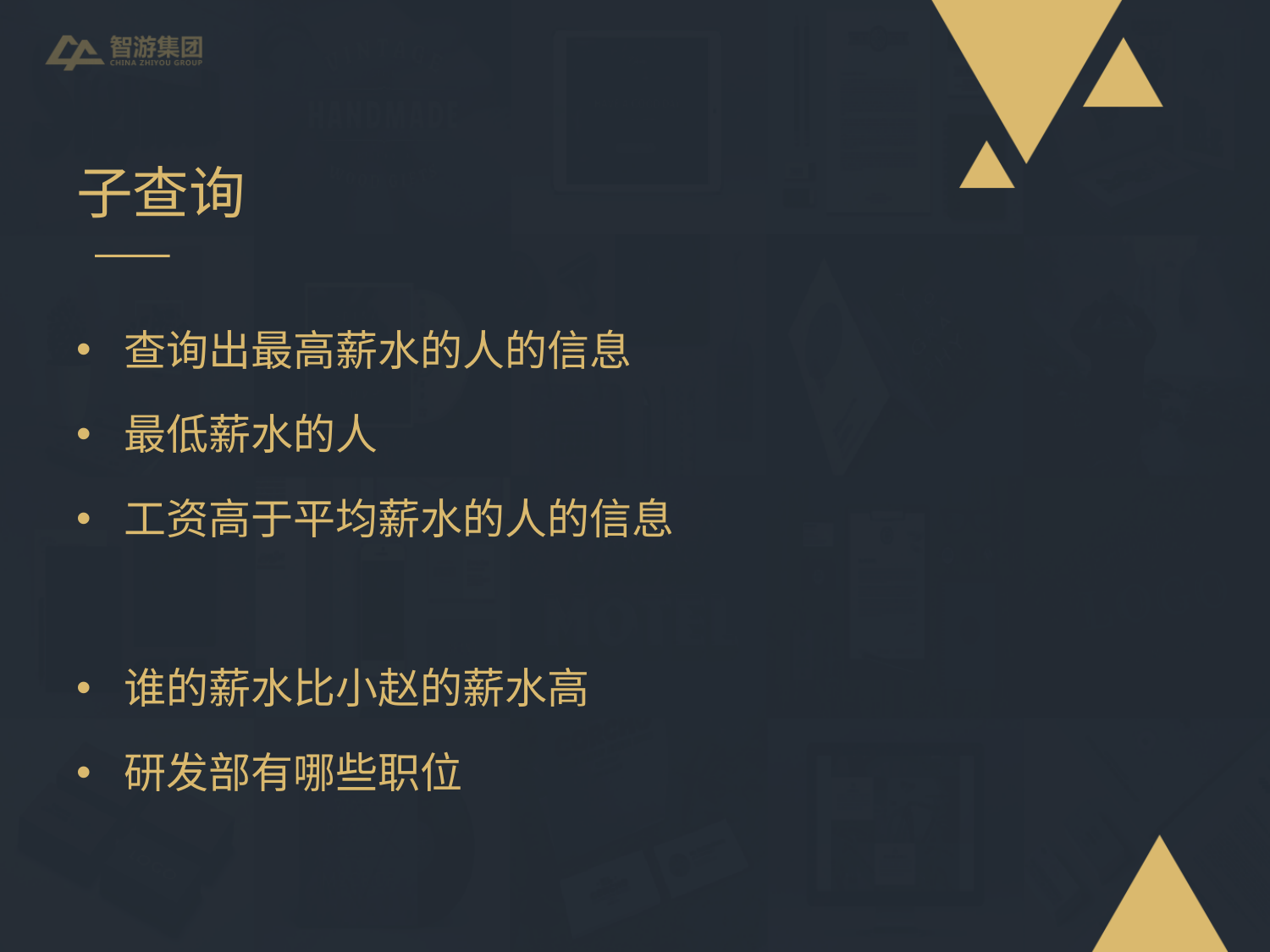

# 子查询
查询出最高薪水的人的信息
最低薪水的人
工资高于平均薪水的人的信息

谁的薪水比小赵的薪水高
研发部有哪些职位